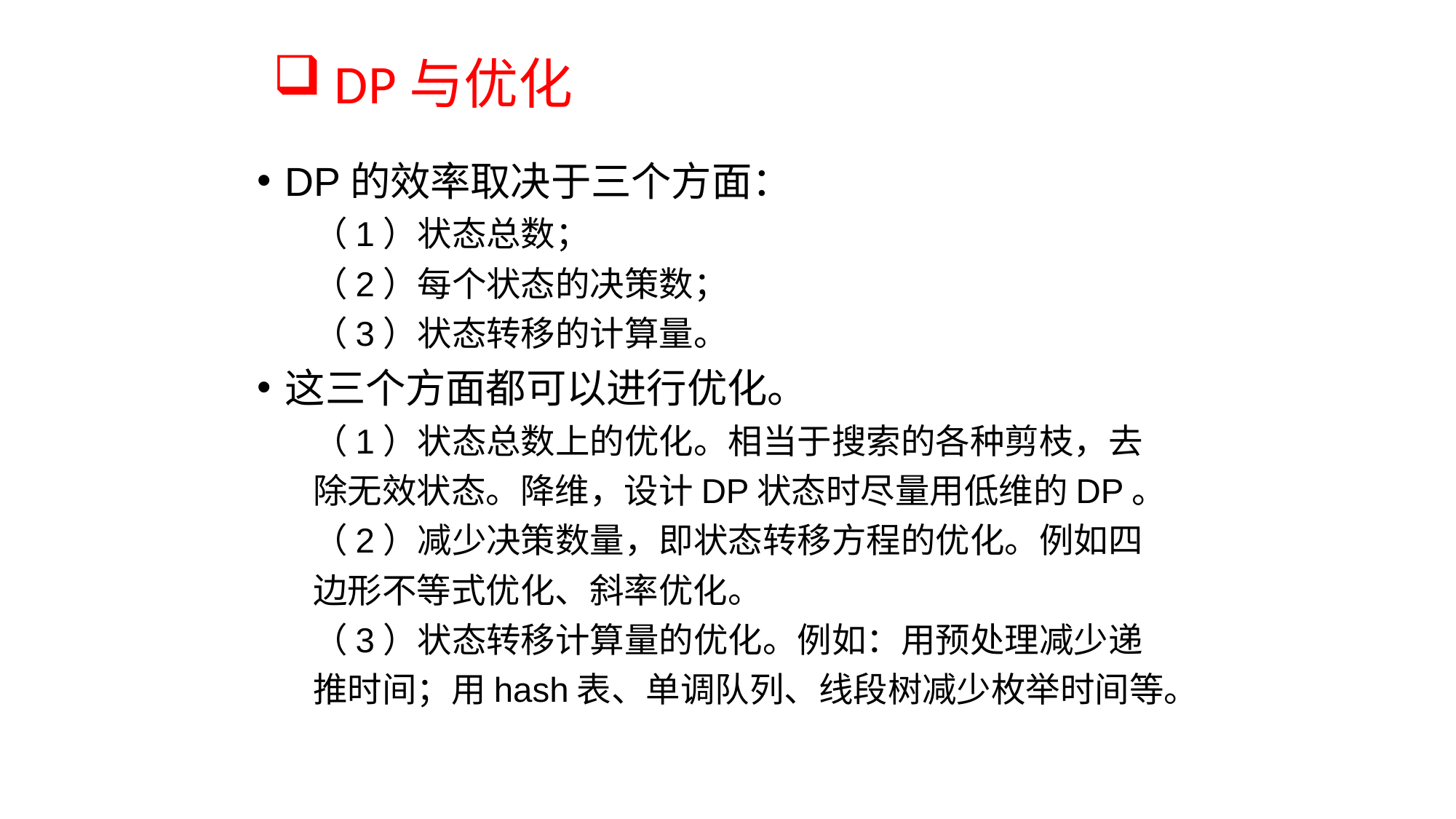

# DP与优化
DP的效率取决于三个方面：
（1）状态总数；
（2）每个状态的决策数；
（3）状态转移的计算量。
这三个方面都可以进行优化。
（1）状态总数上的优化。相当于搜索的各种剪枝，去除无效状态。降维，设计DP状态时尽量用低维的DP。
	（2）减少决策数量，即状态转移方程的优化。例如四边形不等式优化、斜率优化。
	（3）状态转移计算量的优化。例如：用预处理减少递推时间；用hash表、单调队列、线段树减少枚举时间等。